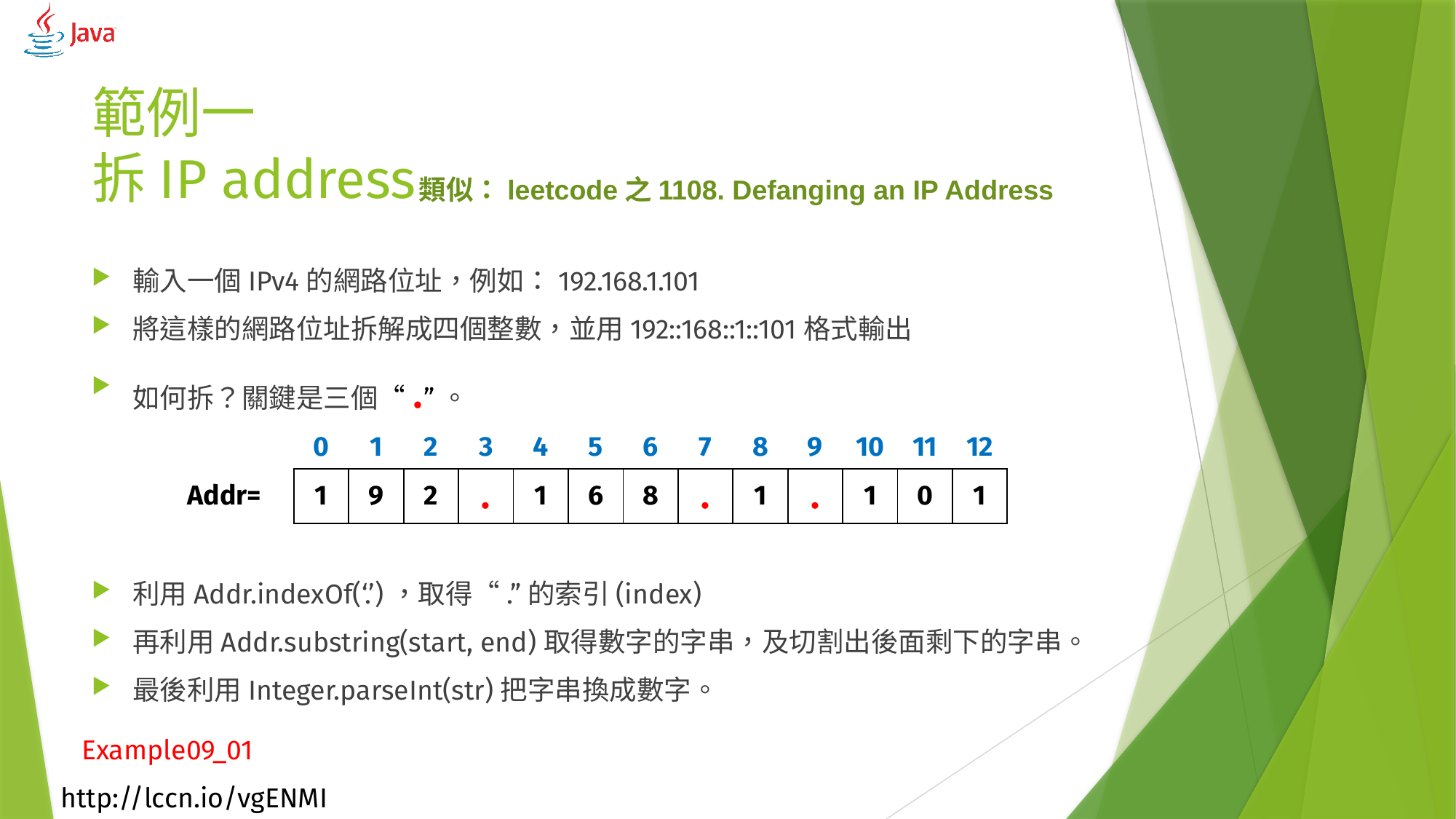

# 範例一 拆IP address
類似：leetcode之1108. Defanging an IP Address
輸入一個IPv4的網路位址，例如：192.168.1.101
將這樣的網路位址拆解成四個整數，並用192::168::1::101格式輸出
如何拆？關鍵是三個“.”。

利用Addr.indexOf(‘.’)，取得“.”的索引(index)
再利用Addr.substring(start, end)取得數字的字串，及切割出後面剩下的字串。
最後利用Integer.parseInt(str)把字串換成數字。
|  | 0 | 1 | 2 | 3 | 4 | 5 | 6 | 7 | 8 | 9 | 10 | 11 | 12 |
| --- | --- | --- | --- | --- | --- | --- | --- | --- | --- | --- | --- | --- | --- |
| Addr= | 1 | 9 | 2 | . | 1 | 6 | 8 | . | 1 | . | 1 | 0 | 1 |
Example09_01